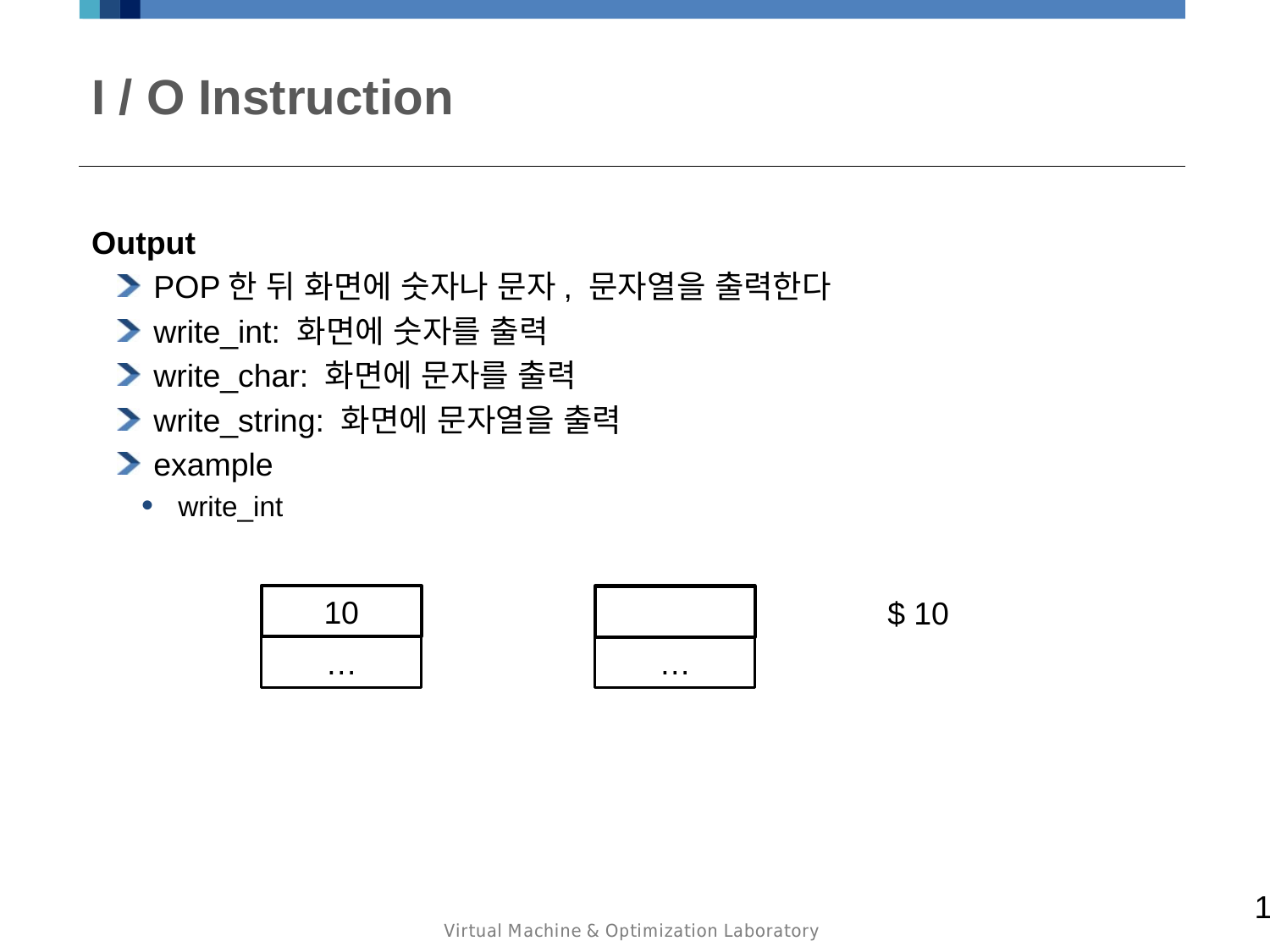

# I / O Instruction
Output
POP한 뒤 화면에 숫자나 문자, 문자열을 출력한다
write_int: 화면에 숫자를 출력
write_char: 화면에 문자를 출력
write_string: 화면에 문자열을 출력
example
write_int
10

$ 10
…
…